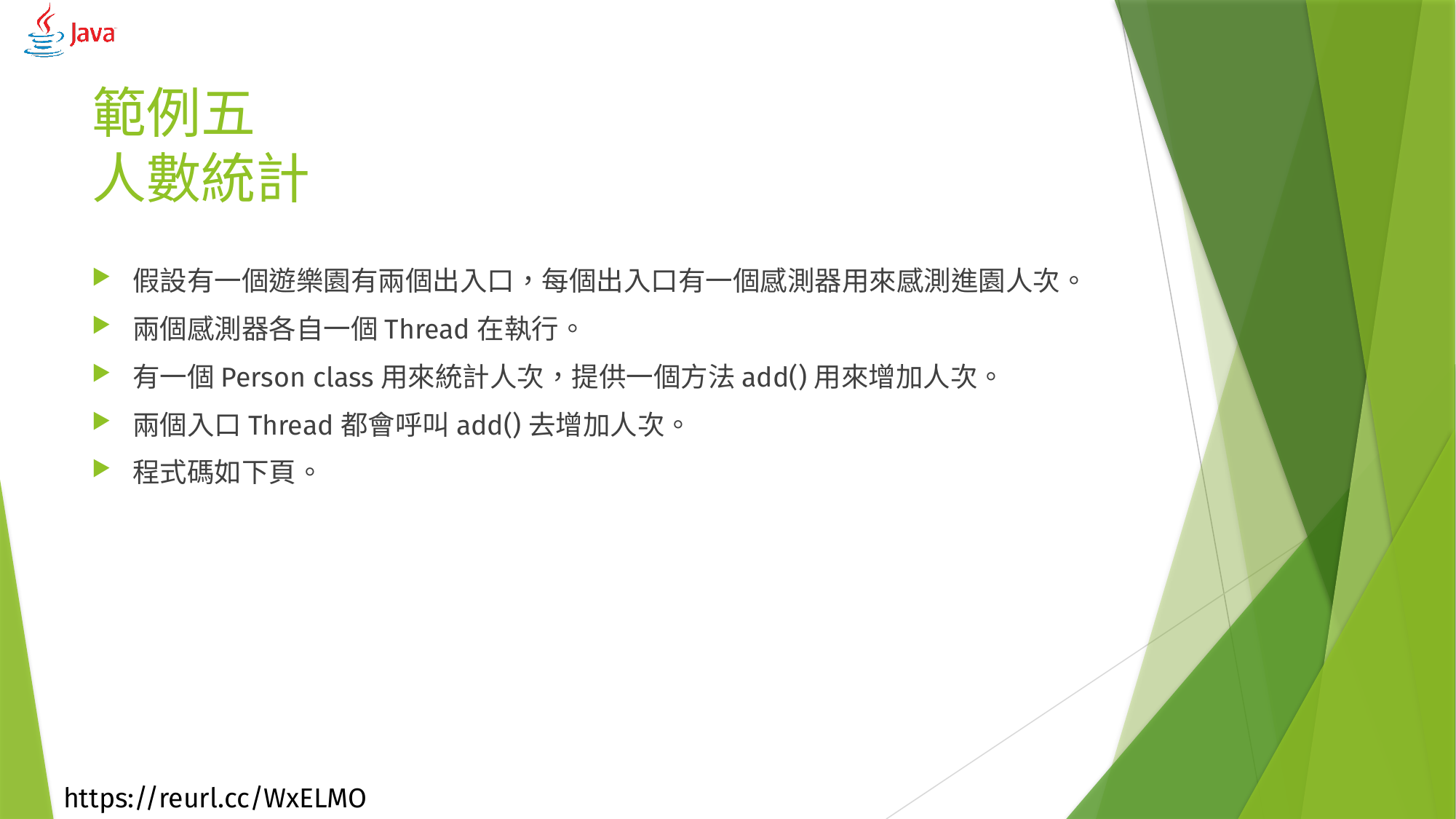

# 範例五 人數統計
假設有一個遊樂園有兩個出入口，每個出入口有一個感測器用來感測進園人次。
兩個感測器各自一個Thread在執行。
有一個Person class用來統計人次，提供一個方法add()用來增加人次。
兩個入口Thread都會呼叫add()去增加人次。
程式碼如下頁。